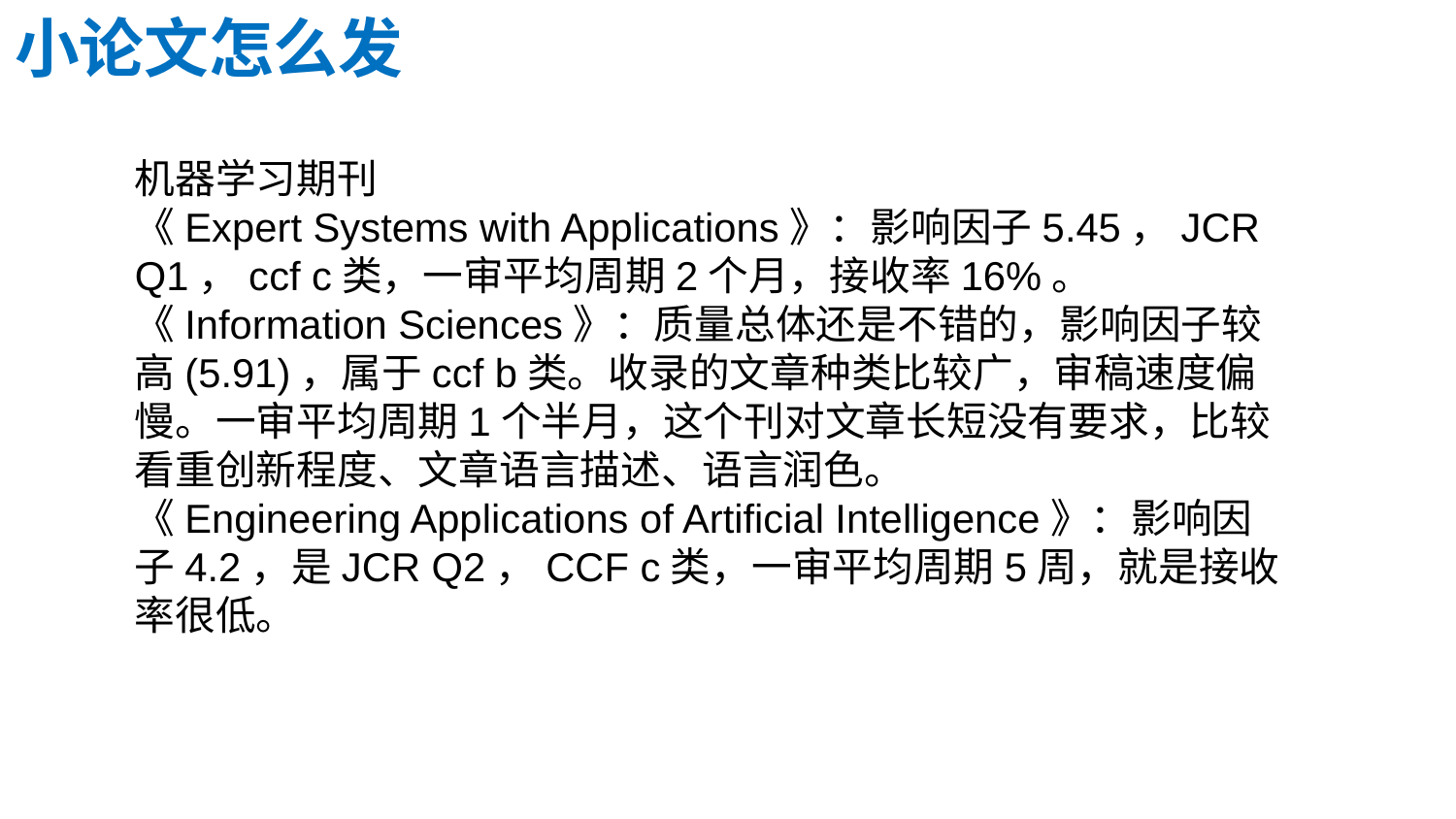

小论文怎么发
机器学习期刊
《Expert Systems with Applications》：影响因子5.45，JCR Q1，ccf c类，一审平均周期2个月，接收率16%。
《Information Sciences》：质量总体还是不错的，影响因子较高(5.91)，属于ccf b类。收录的文章种类比较广，审稿速度偏慢。一审平均周期1个半月，这个刊对文章长短没有要求，比较看重创新程度、文章语言描述、语言润色。
《Engineering Applications of Artificial Intelligence》：影响因子4.2，是JCR Q2，CCF c类，一审平均周期5周，就是接收率很低。